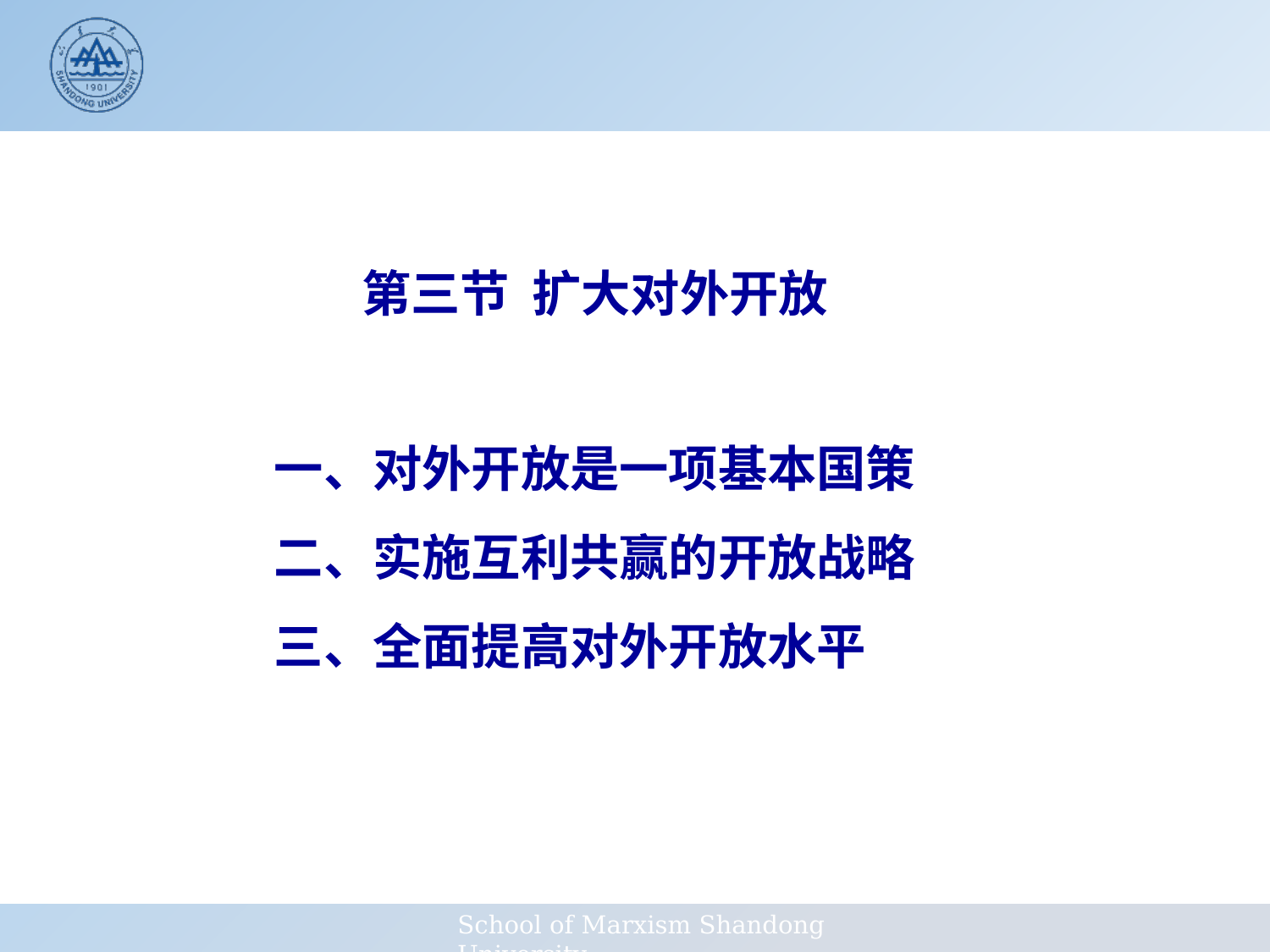

第三节  扩大对外开放
一、对外开放是一项基本国策
二、实施互利共赢的开放战略
三、全面提高对外开放水平